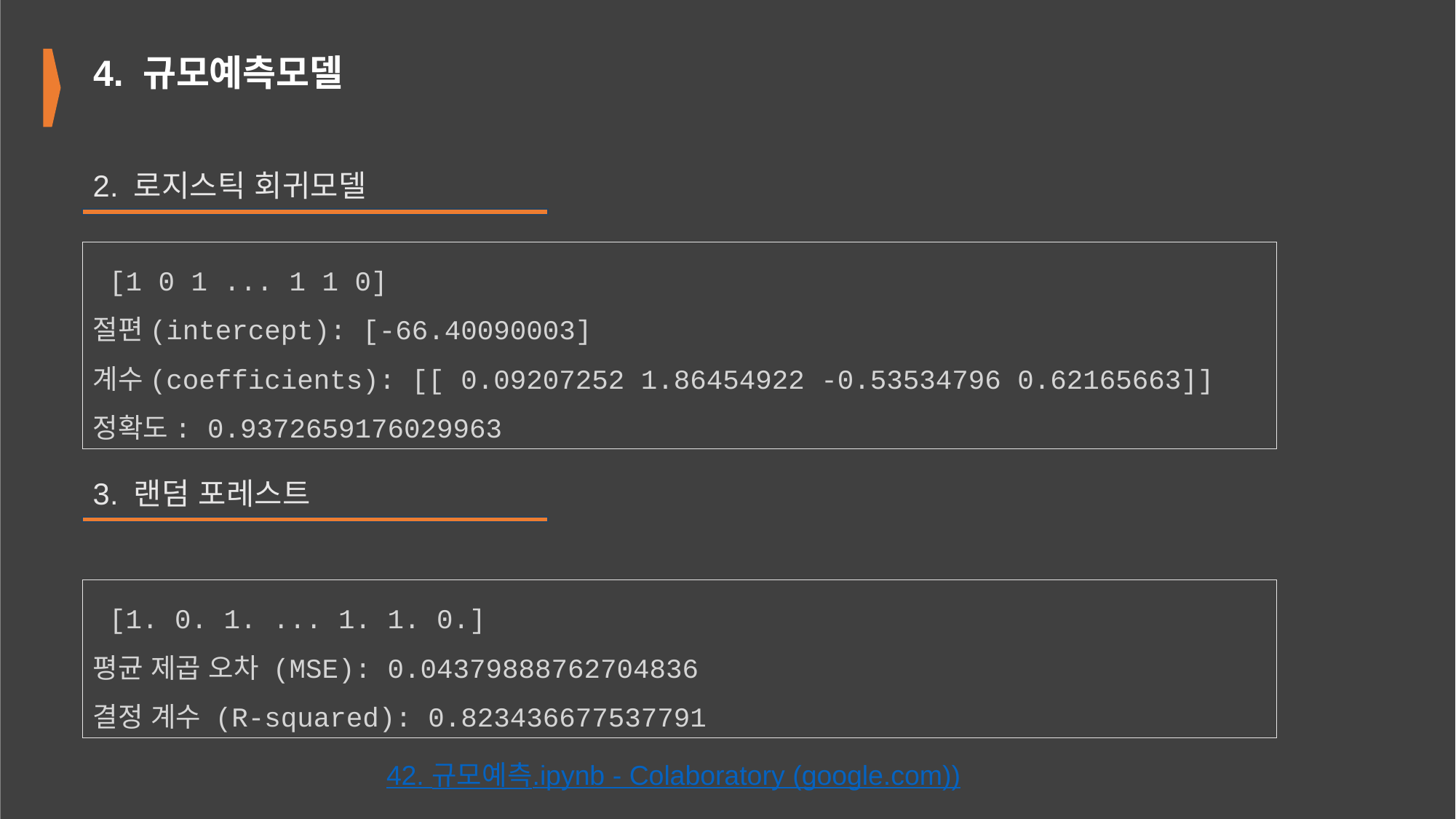

4. 규모예측모델

2. 로지스틱 회귀모델

 [1 0 1 ... 1 1 0]
절편(intercept): [-66.40090003]
계수(coefficients): [[ 0.09207252 1.86454922 -0.53534796 0.62165663]]
정확도: 0.9372659176029963
3. 랜덤 포레스트

 [1. 0. 1. ... 1. 1. 0.]
평균 제곱 오차 (MSE): 0.04379888762704836
결정 계수 (R-squared): 0.823436677537791
42. 규모예측.ipynb - Colaboratory (google.com))